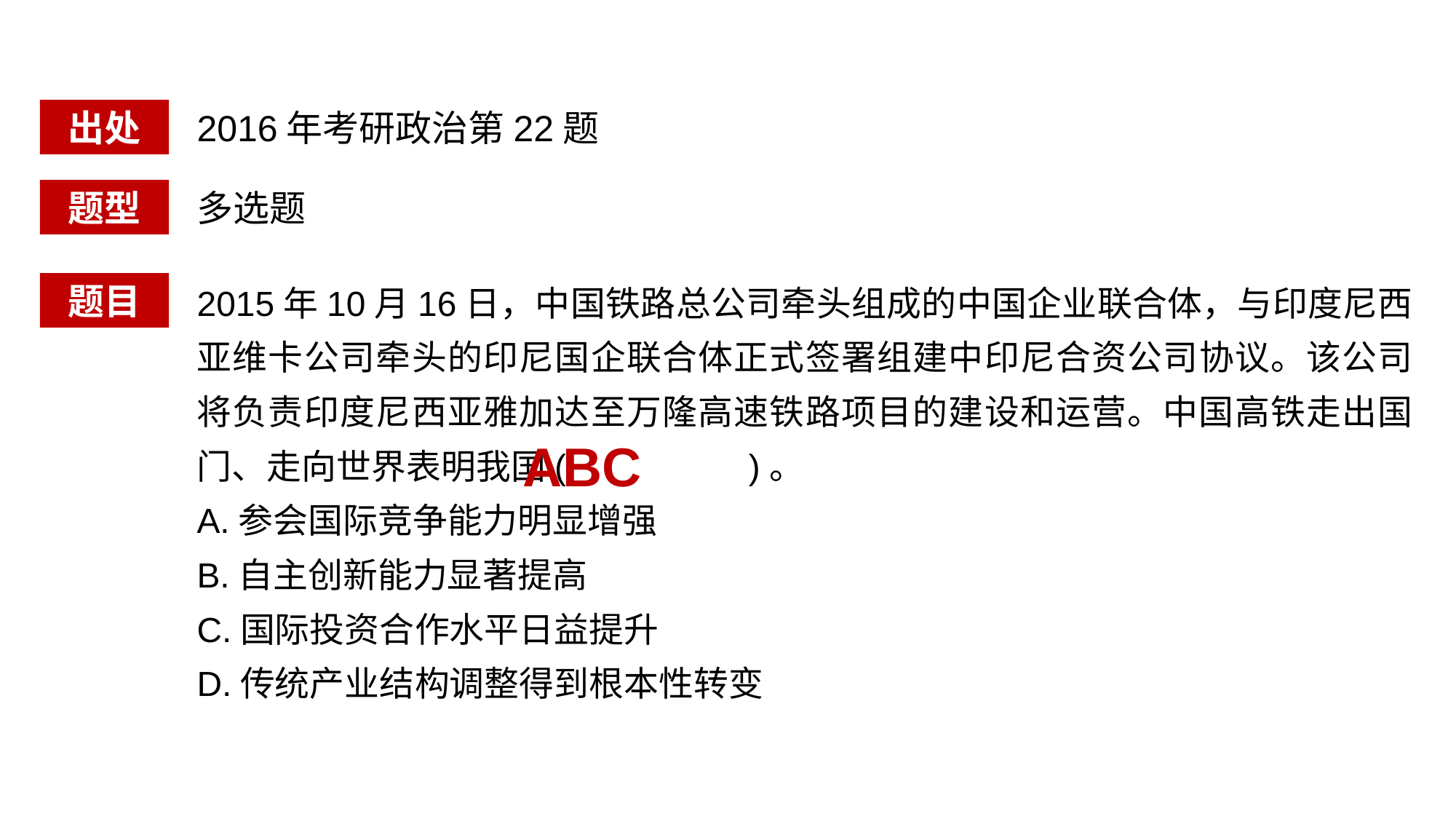

出处
2016年考研政治第22题
题型
多选题
2015年10月16日，中国铁路总公司牵头组成的中国企业联合体，与印度尼西亚维卡公司牵头的印尼国企联合体正式签署组建中印尼合资公司协议。该公司将负责印度尼西亚雅加达至万隆高速铁路项目的建设和运营。中国高铁走出国门、走向世界表明我国(                   )。
A.参会国际竞争能力明显增强
B.自主创新能力显著提高
C.国际投资合作水平日益提升
D.传统产业结构调整得到根本性转变
题目
ABC